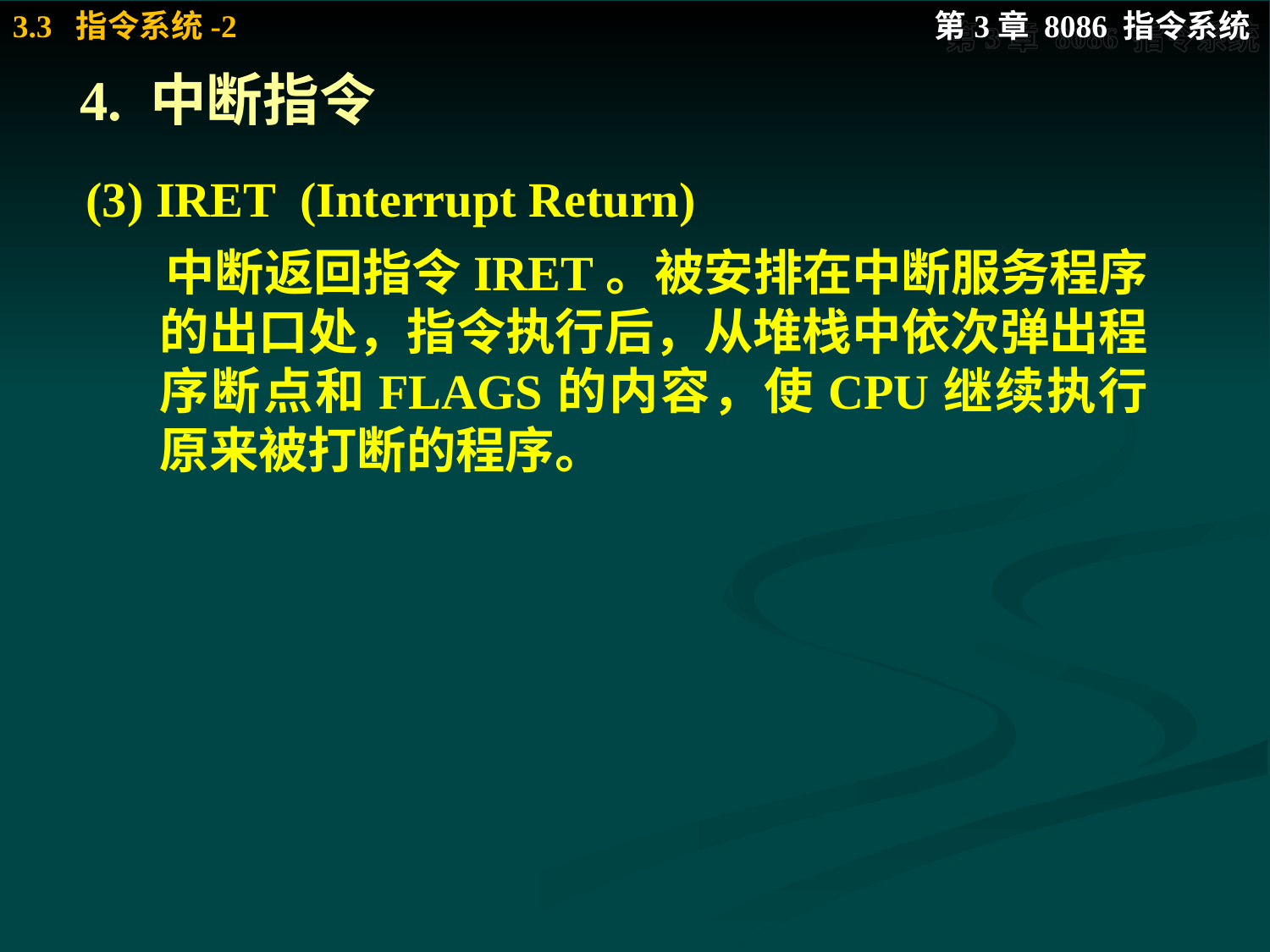

# 4. 中断指令
(3) IRET  (Interrupt Return)
      中断返回指令IRET。被安排在中断服务程序的出口处，指令执行后，从堆栈中依次弹出程序断点和FLAGS的内容，使CPU继续执行原来被打断的程序。